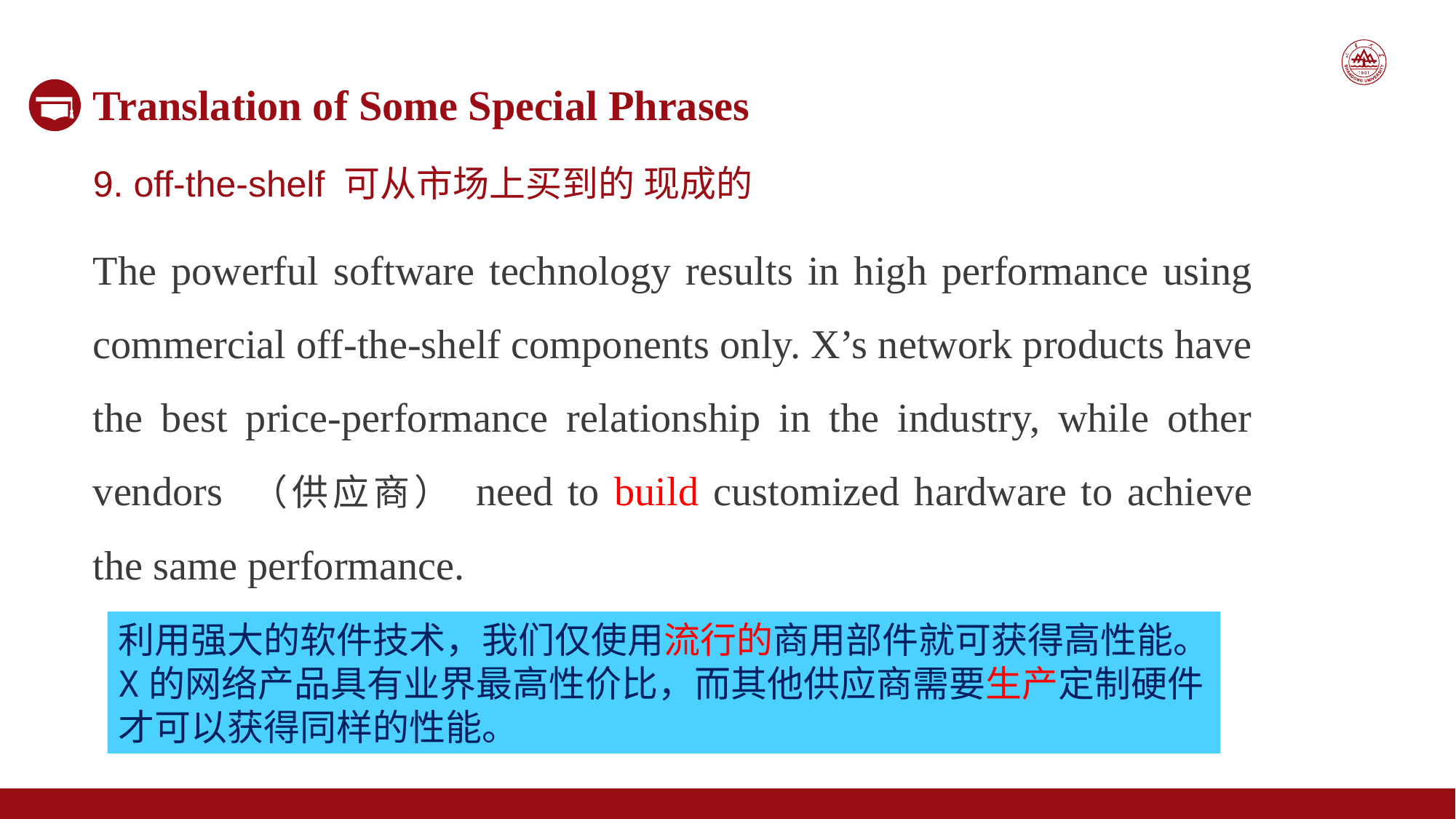

Translation of Some Special Phrases
9. off-the-shelf 可从市场上买到的 现成的
The powerful software technology results in high performance using commercial off-the-shelf components only. X’s network products have the best price-performance relationship in the industry, while other vendors （供应商） need to build customized hardware to achieve the same performance.
利用强大的软件技术，我们仅使用流行的商用部件就可获得高性能。
X的网络产品具有业界最高性价比，而其他供应商需要生产定制硬件
才可以获得同样的性能。